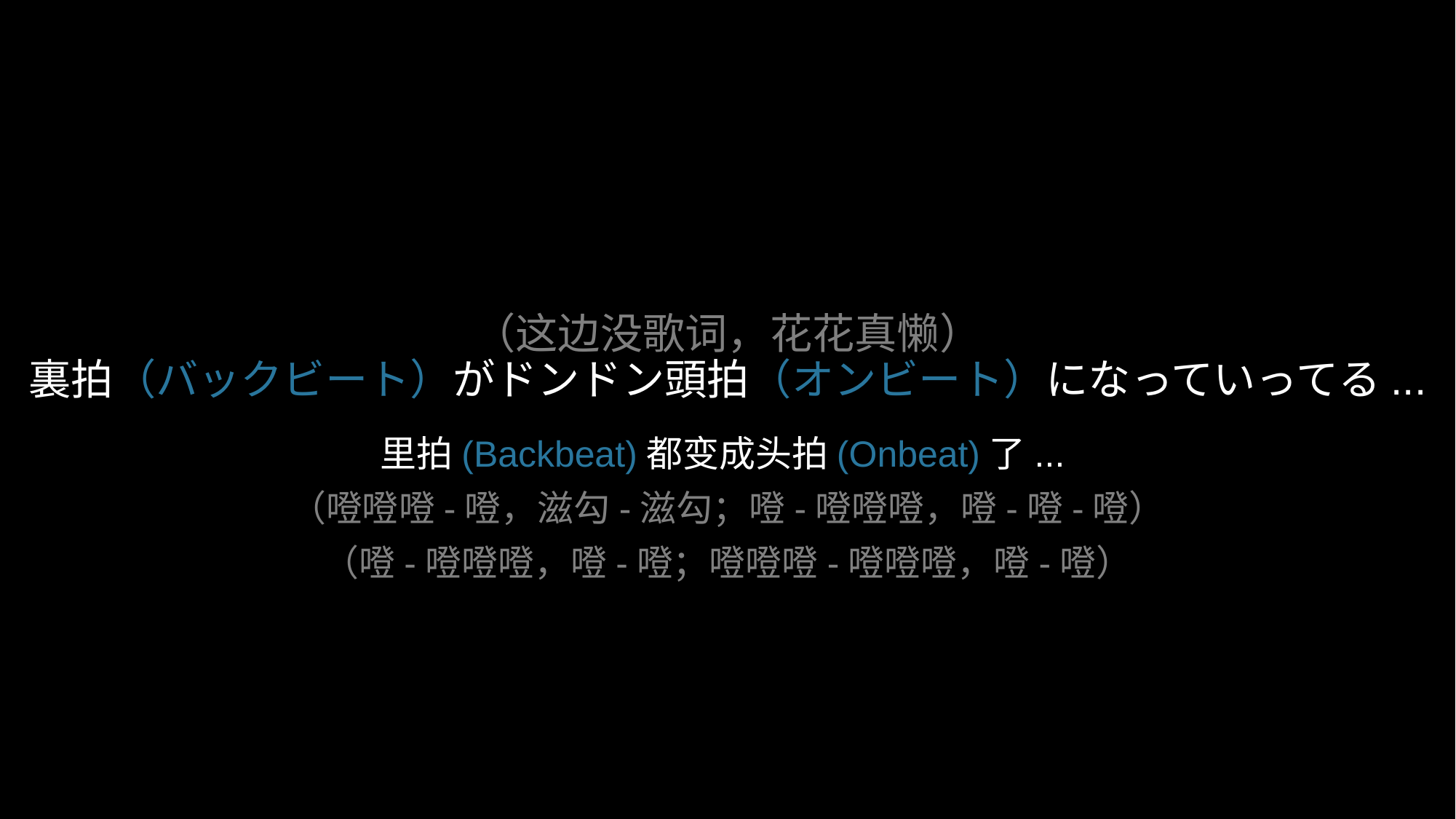

# （这边没歌词，花花真懒） 裏拍（バックビート）がドンドン頭拍（オンビート）になっていってる...
里拍(Backbeat)都变成头拍(Onbeat)了...
（噔噔噔-噔，滋勾-滋勾；噔-噔噔噔，噔-噔-噔）
（噔-噔噔噔，噔-噔；噔噔噔-噔噔噔，噔-噔）